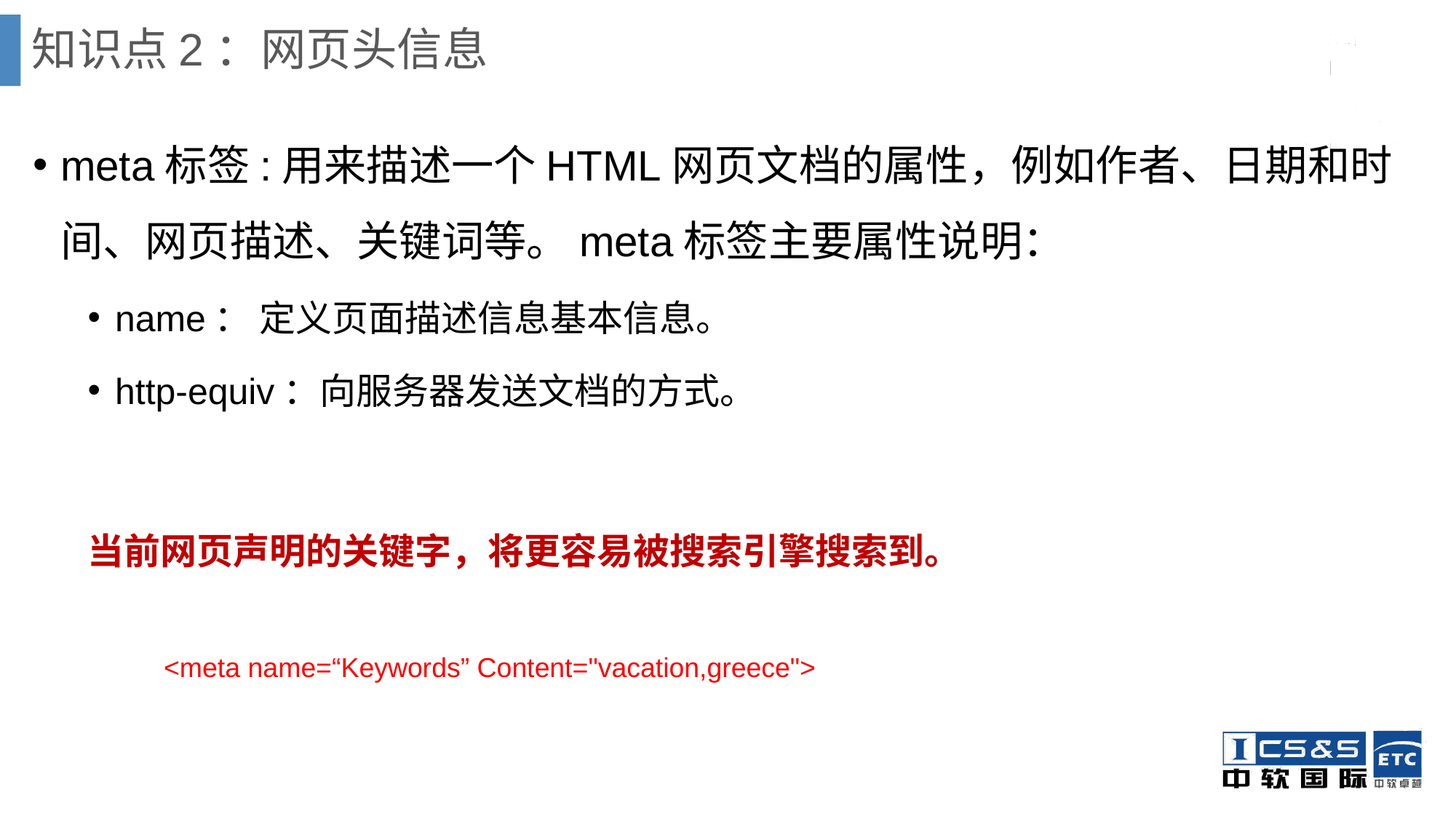

# 知识点2：网页头信息
meta标签:用来描述一个HTML网页文档的属性，例如作者、日期和时间、网页描述、关键词等。meta标签主要属性说明：
name： 定义页面描述信息基本信息。
http-equiv：向服务器发送文档的方式。

当前网页声明的关键字，将更容易被搜索引擎搜索到。
<meta name=“Keywords” Content="vacation,greece">